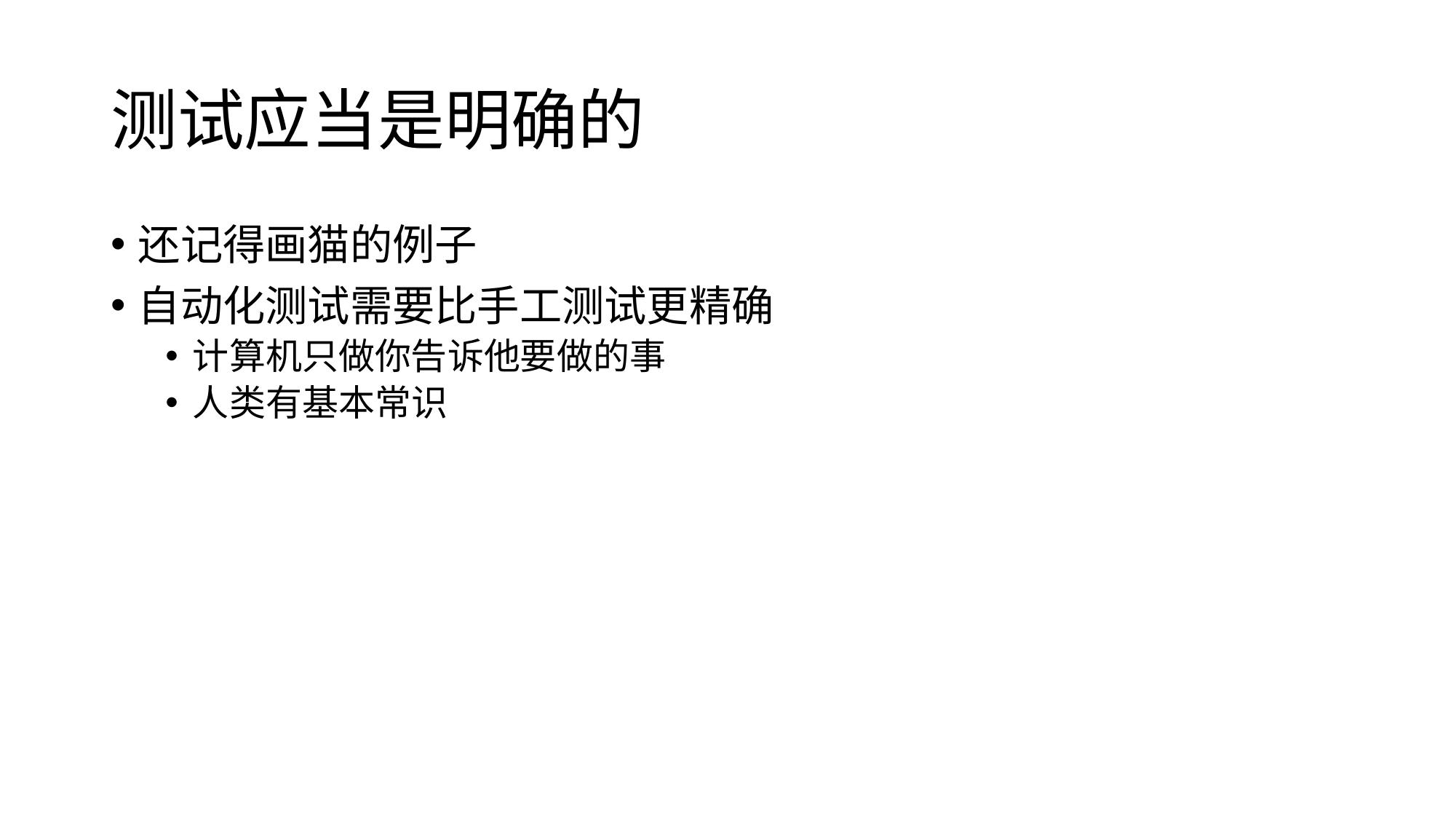

# 测试应当是明确的
还记得画猫的例子
自动化测试需要比手工测试更精确
计算机只做你告诉他要做的事
人类有基本常识